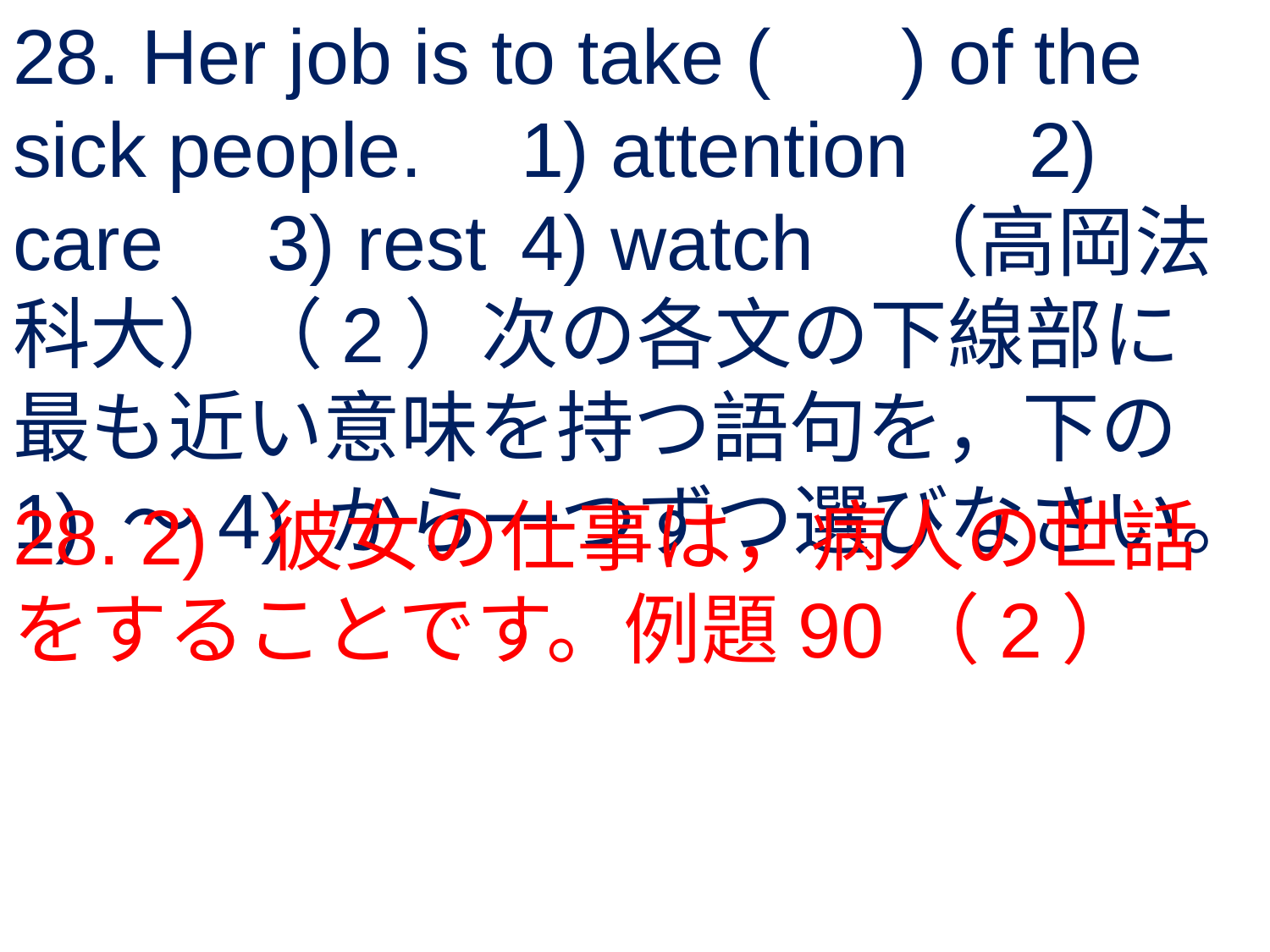

# 28. Her job is to take (      ) of the sick people.	1) attention	2) care	3) rest	4) watch	（高岡法科大）（2）次の各文の下線部に最も近い意味を持つ語句を，下の1) 〜4) から一つずつ選びなさい。
28.	2) 	彼女の仕事は，病人の世話をすることです。例題90（2）